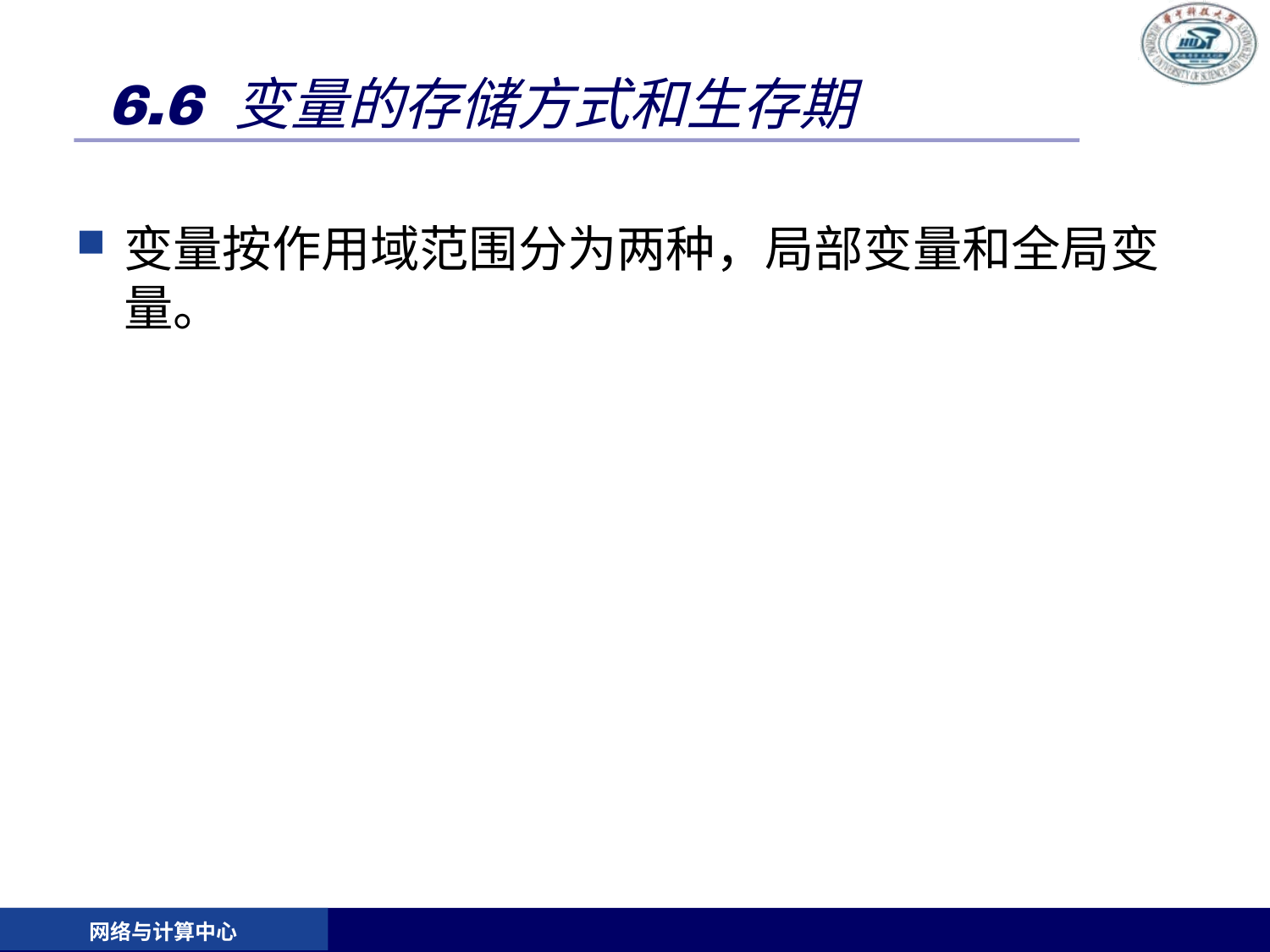

# 6.6 变量的存储方式和生存期
变量按作用域范围分为两种，局部变量和全局变量。

网络与计算中心